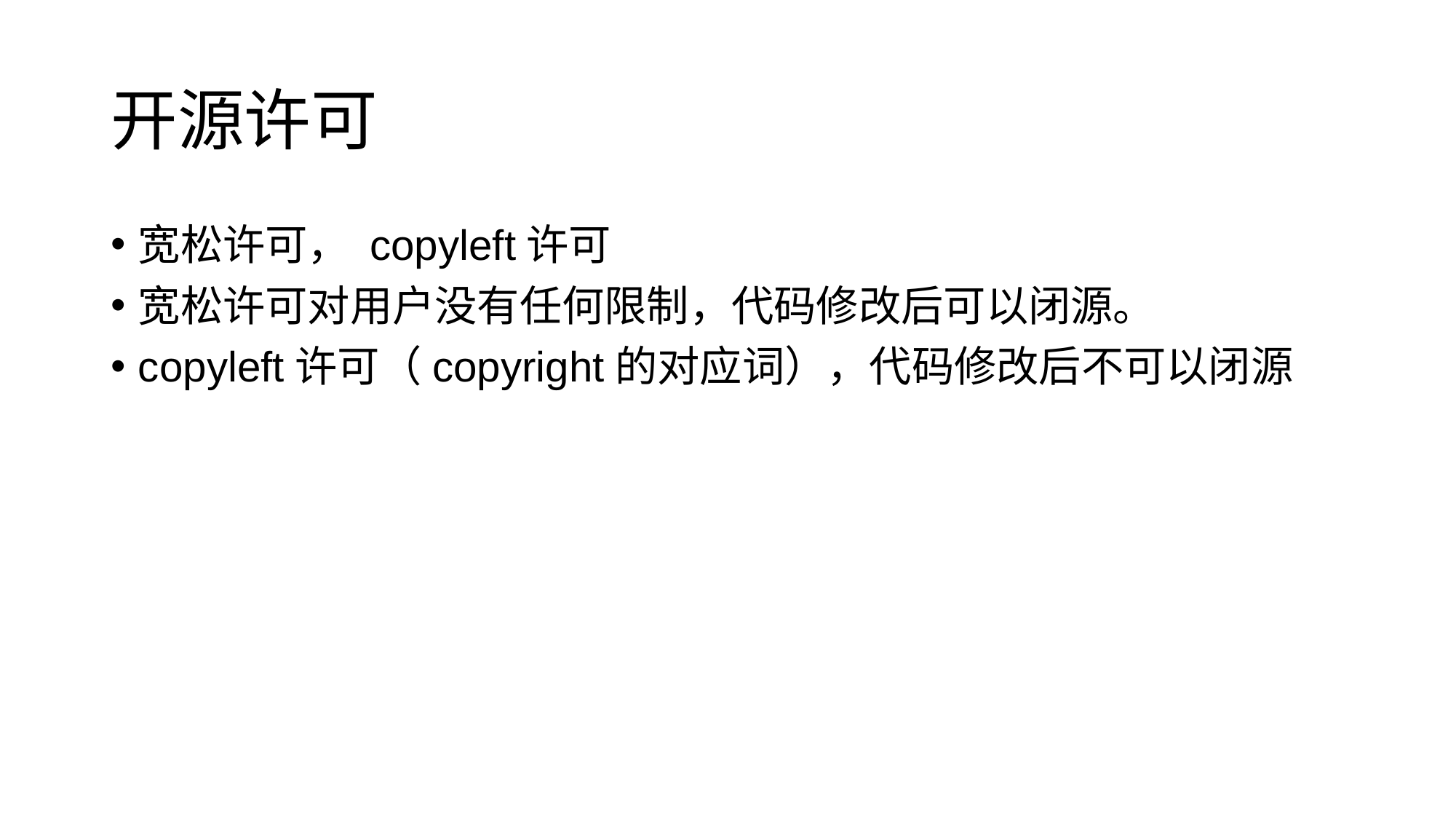

# 开源许可
宽松许可， copyleft许可
宽松许可对用户没有任何限制，代码修改后可以闭源。
copyleft许可（copyright的对应词），代码修改后不可以闭源